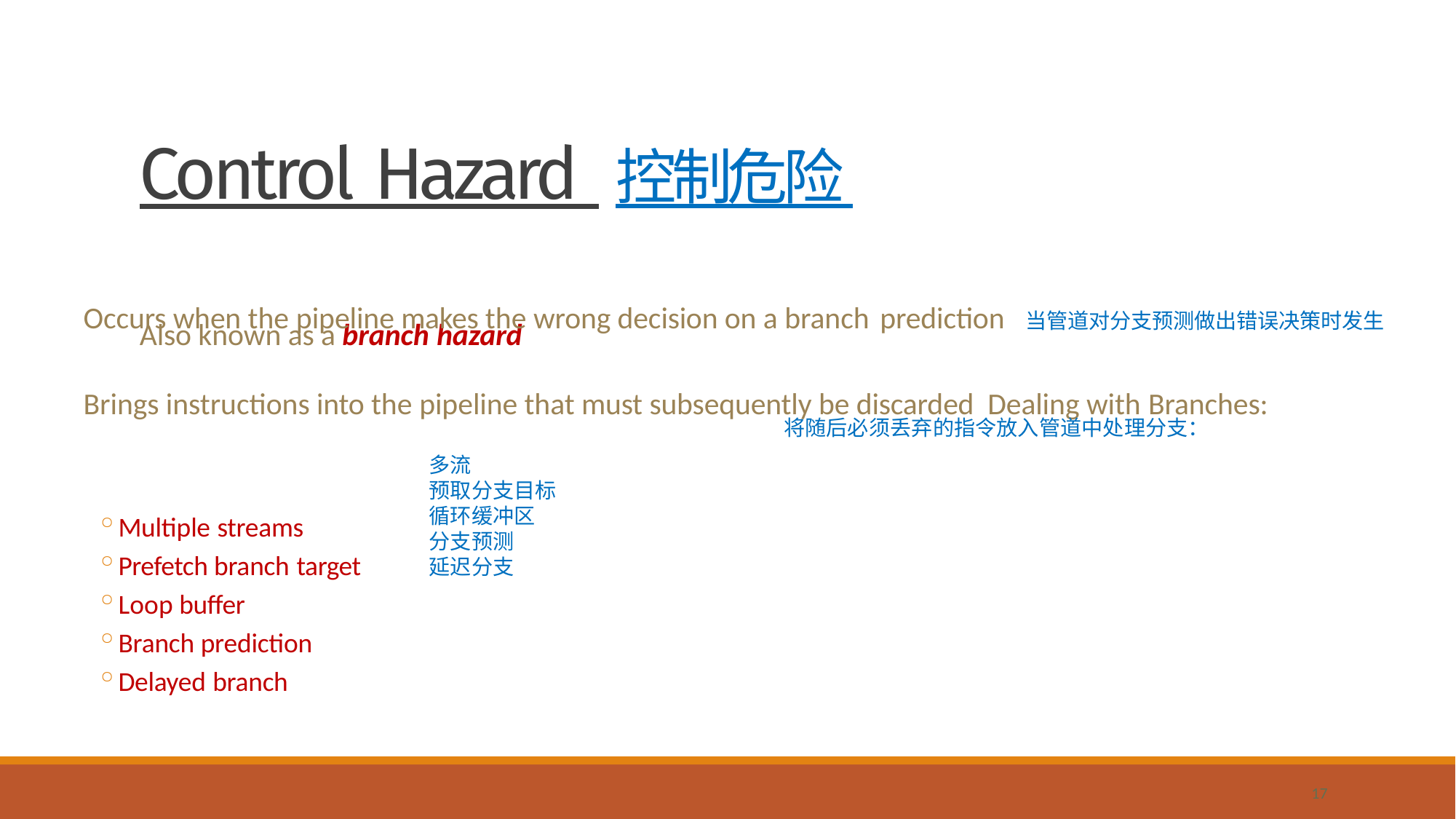

# Control Hazard 控制危险
Also known as a branch hazard
Occurs when the pipeline makes the wrong decision on a branch prediction  当管道对分支预测做出错误决策时发生
Brings instructions into the pipeline that must subsequently be discarded  Dealing with Branches:
Multiple streams
Prefetch branch target
Loop buffer
Branch prediction
Delayed branch
将随后必须丢弃的指令放入管道中处理分支：
多流
预取分支目标
循环缓冲区
分支预测
延迟分支
17